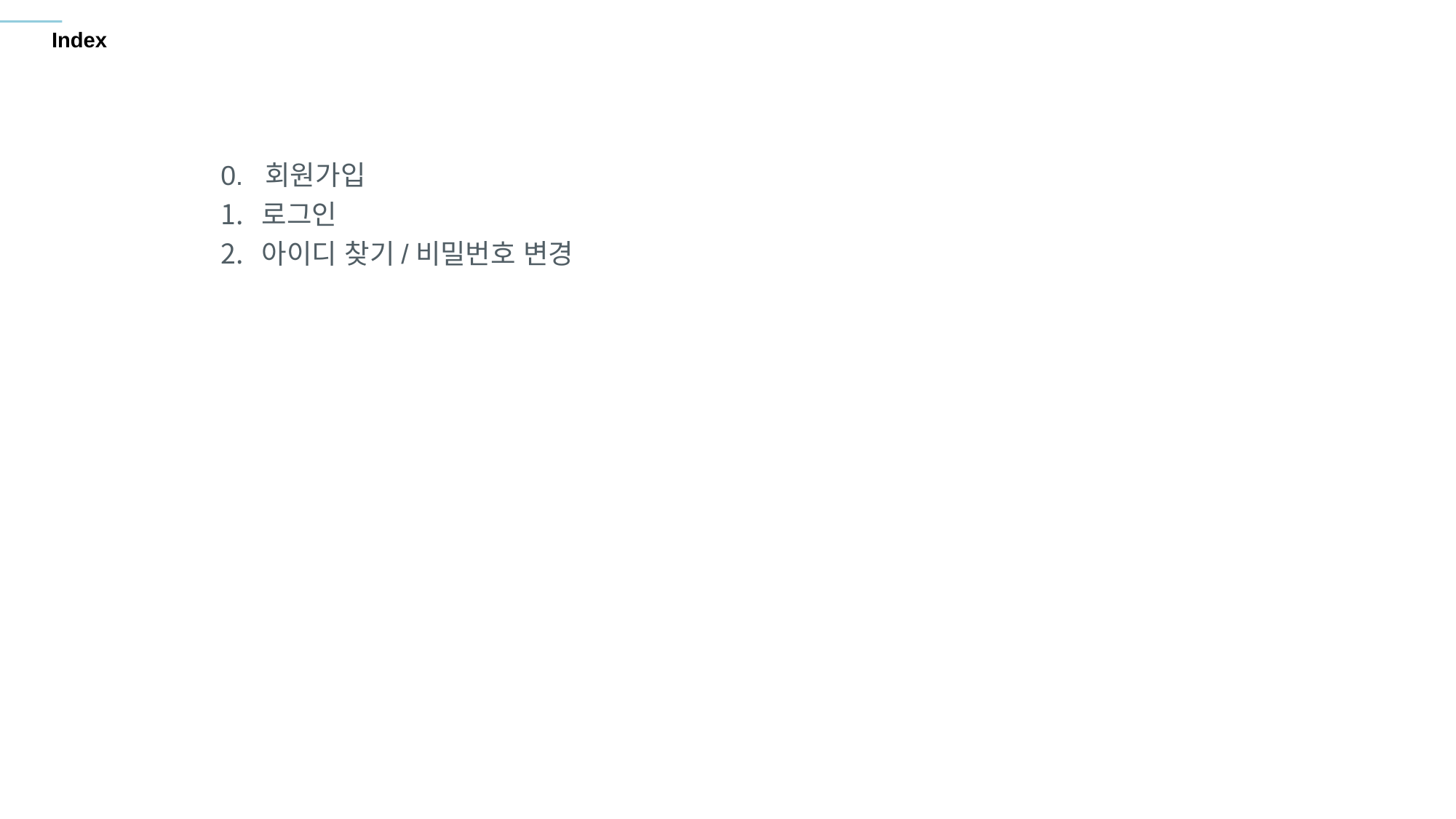

# Index
0.  회원가입
로그인
아이디 찾기/비밀번호 변경